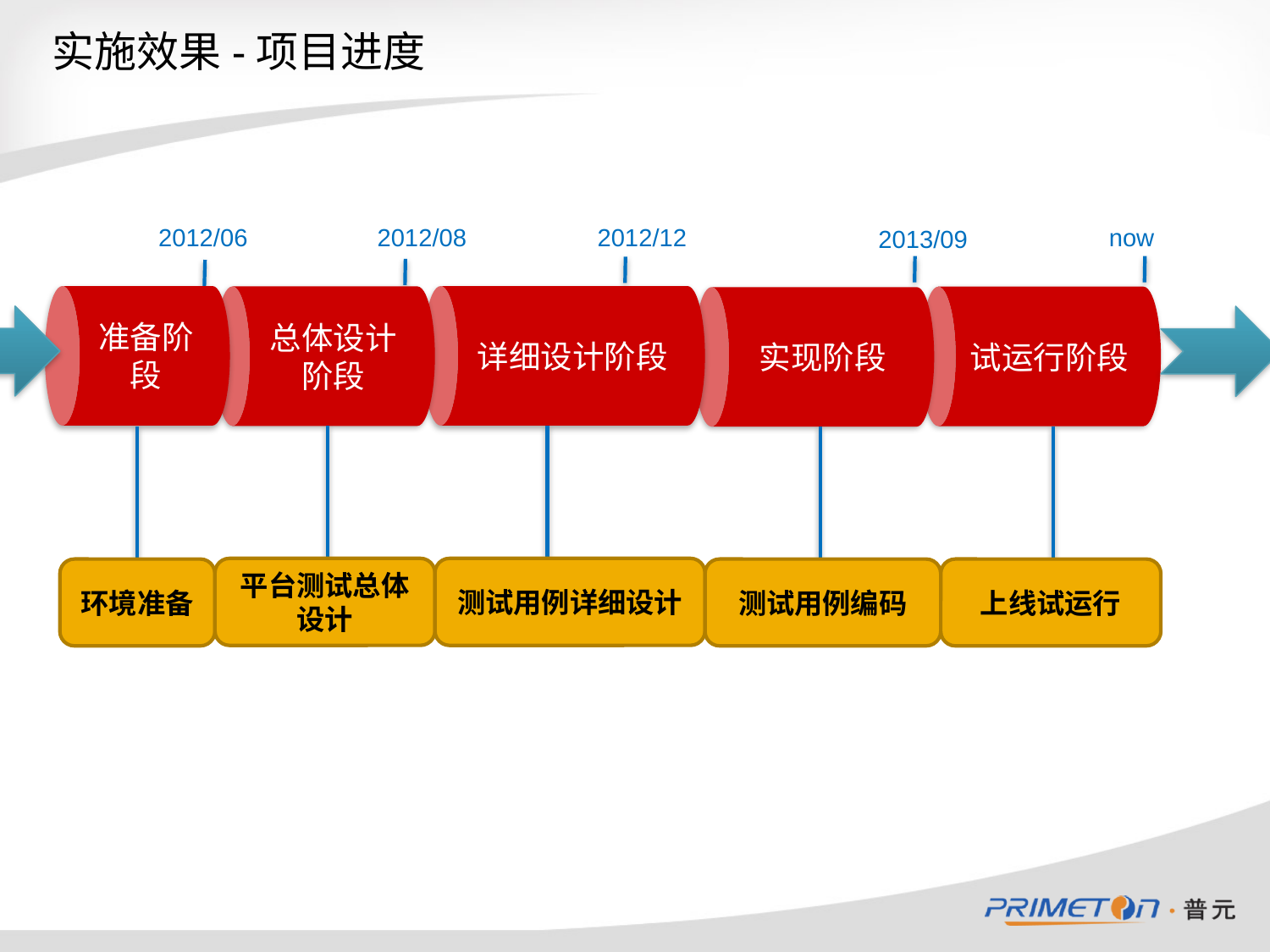

实施效果-项目进度
详细设计阶段
2012/06
2012/08
2012/12
now
2013/09
试运行阶段
实现阶段
总体设计阶段
准备阶段

平台测试总体设计
测试用例详细设计
环境准备
测试用例编码
上线试运行